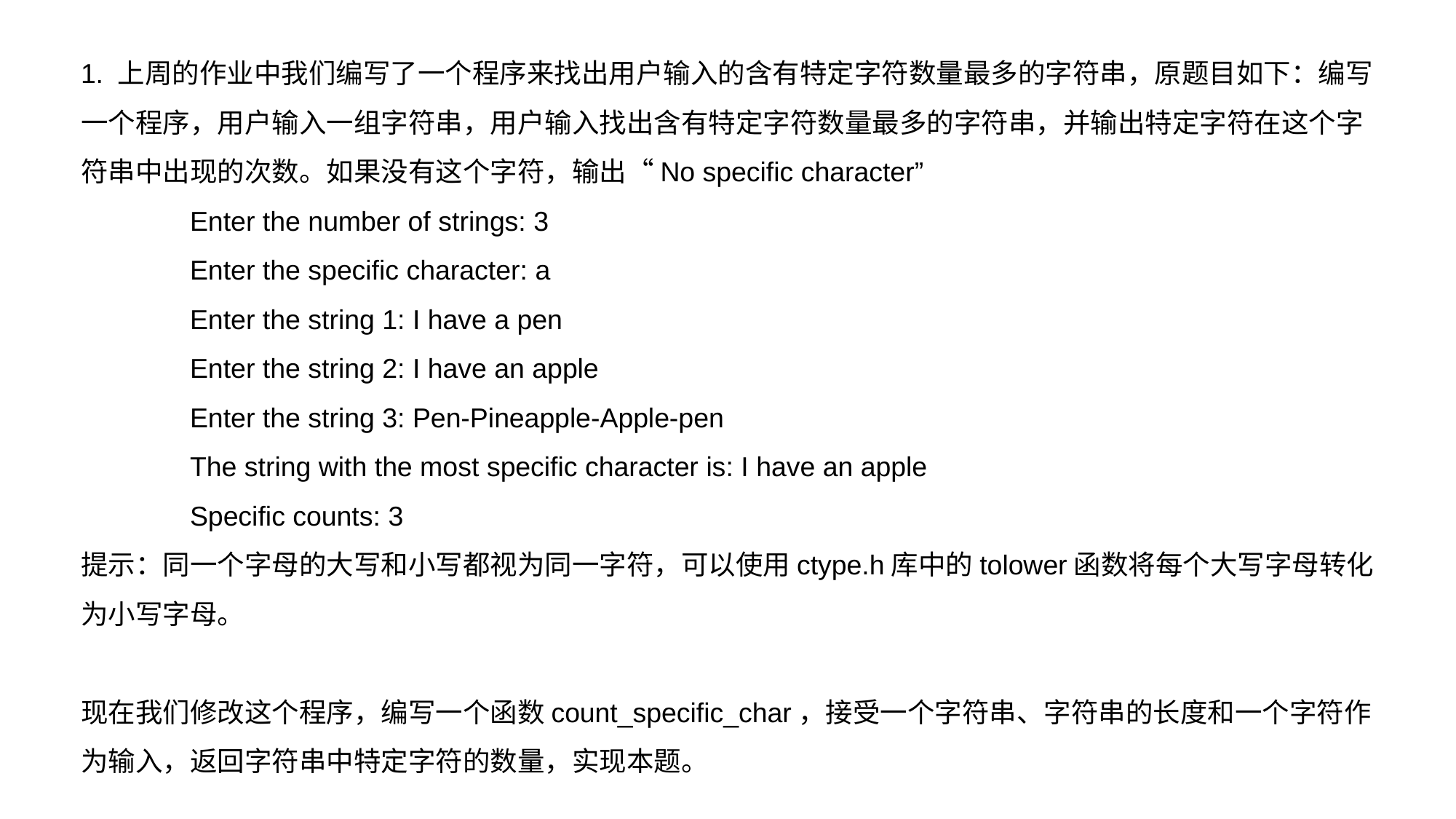

1. 上周的作业中我们编写了一个程序来找出用户输入的含有特定字符数量最多的字符串，原题目如下：编写一个程序，用户输入一组字符串，用户输入找出含有特定字符数量最多的字符串，并输出特定字符在这个字符串中出现的次数。如果没有这个字符，输出“No specific character”
	Enter the number of strings: 3
	Enter the specific character: a
	Enter the string 1: I have a pen
	Enter the string 2: I have an apple
	Enter the string 3: Pen-Pineapple-Apple-pen
	The string with the most specific character is: I have an apple
	Specific counts: 3
提示：同一个字母的大写和小写都视为同一字符，可以使用ctype.h库中的tolower函数将每个大写字母转化为小写字母。

现在我们修改这个程序，编写一个函数count_specific_char，接受一个字符串、字符串的长度和一个字符作为输入，返回字符串中特定字符的数量，实现本题。